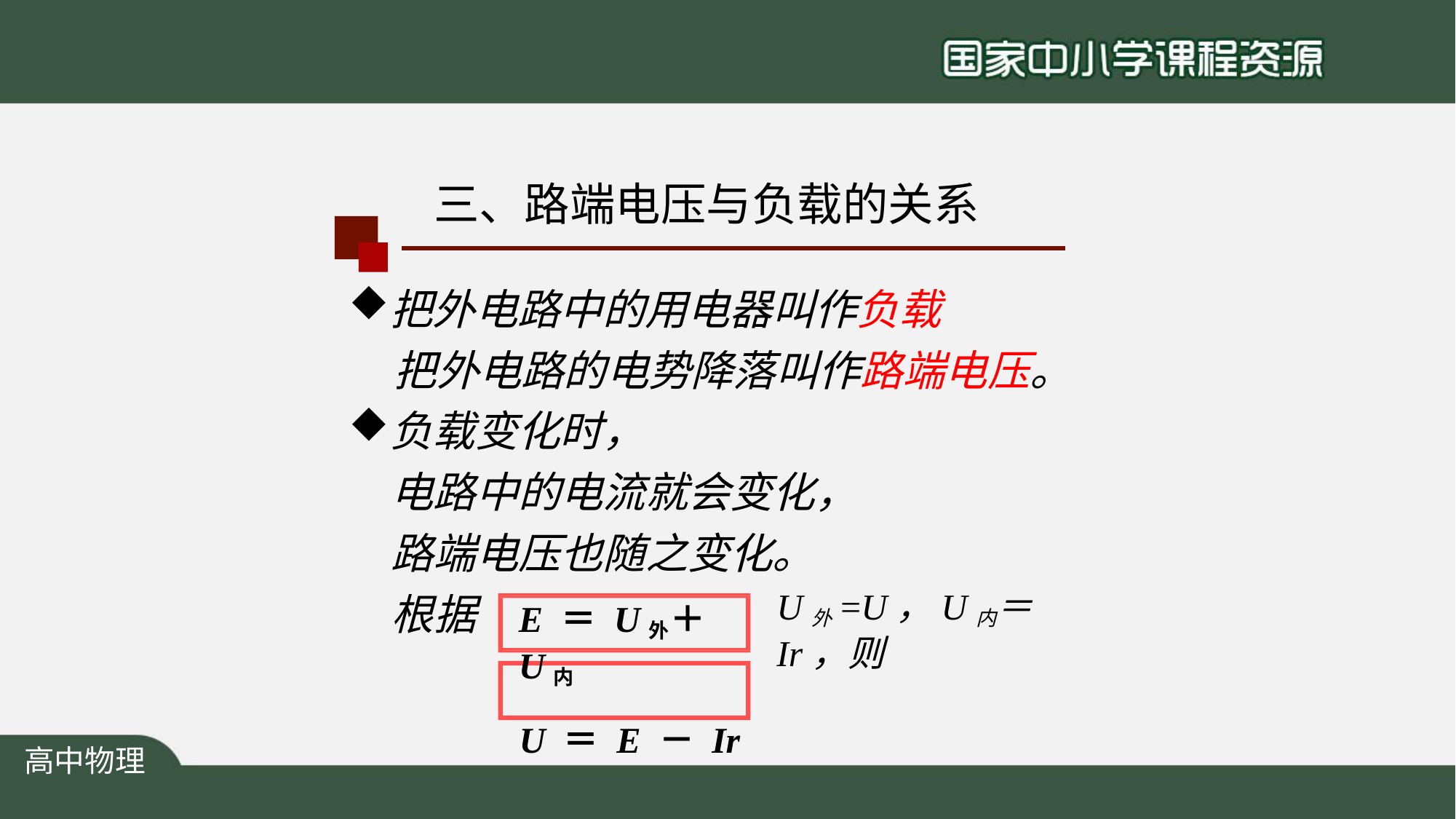

# 三、路端电压与负载的关系

把外电路中的用电器叫作负载
把外电路的电势降落叫作路端电压。
负载变化时，
电路中的电流就会变化， 路端电压也随之变化。
U外=U，U内＝ Ir，则
根据

E ＝ U外＋ U内
U ＝ E － Ir

高中物理